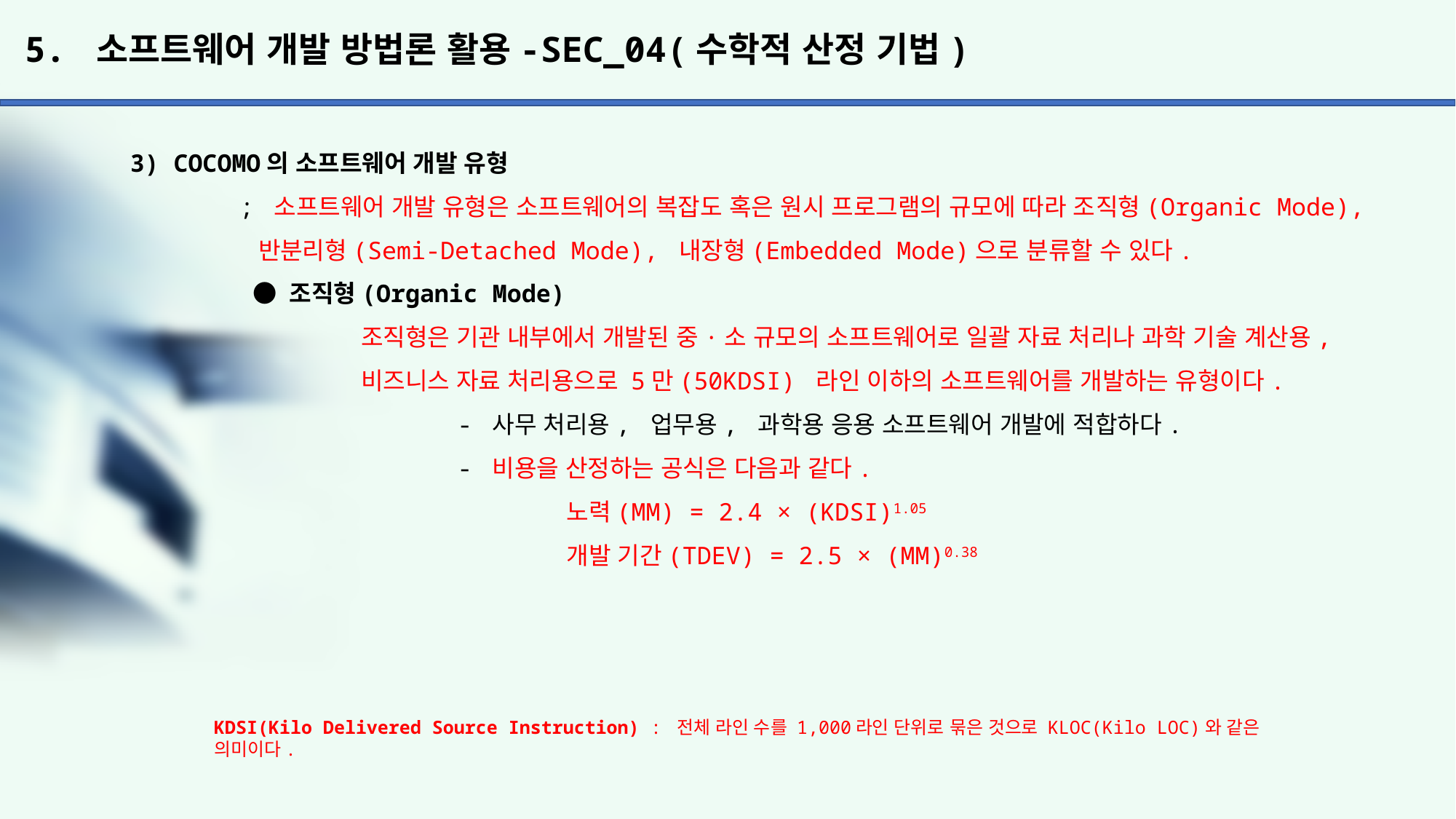

# 5. 소프트웨어 개발 방법론 활용-SEC_04(수학적 산정 기법)
3) COCOMO의 소프트웨어 개발 유형
	; 소프트웨어 개발 유형은 소프트웨어의 복잡도 혹은 원시 프로그램의 규모에 따라 조직형(Organic Mode),
	  반분리형(Semi-Detached Mode), 내장형(Embedded Mode)으로 분류할 수 있다.
	  ● 조직형(Organic Mode)
		 조직형은 기관 내부에서 개발된 중·소 규모의 소프트웨어로 일괄 자료 처리나 과학 기술 계산용,
		 비즈니스 자료 처리용으로 5만(50KDSI) 라인 이하의 소프트웨어를 개발하는 유형이다.
			- 사무 처리용, 업무용, 과학용 응용 소프트웨어 개발에 적합하다.
			- 비용을 산정하는 공식은 다음과 같다.
				노력(MM) = 2.4 × (KDSI)1.05
				개발 기간(TDEV) = 2.5 × (MM)0.38
KDSI(Kilo Delivered Source Instruction) : 전체 라인 수를 1,000라인 단위로 묶은 것으로 KLOC(Kilo LOC)와 같은 의미이다.